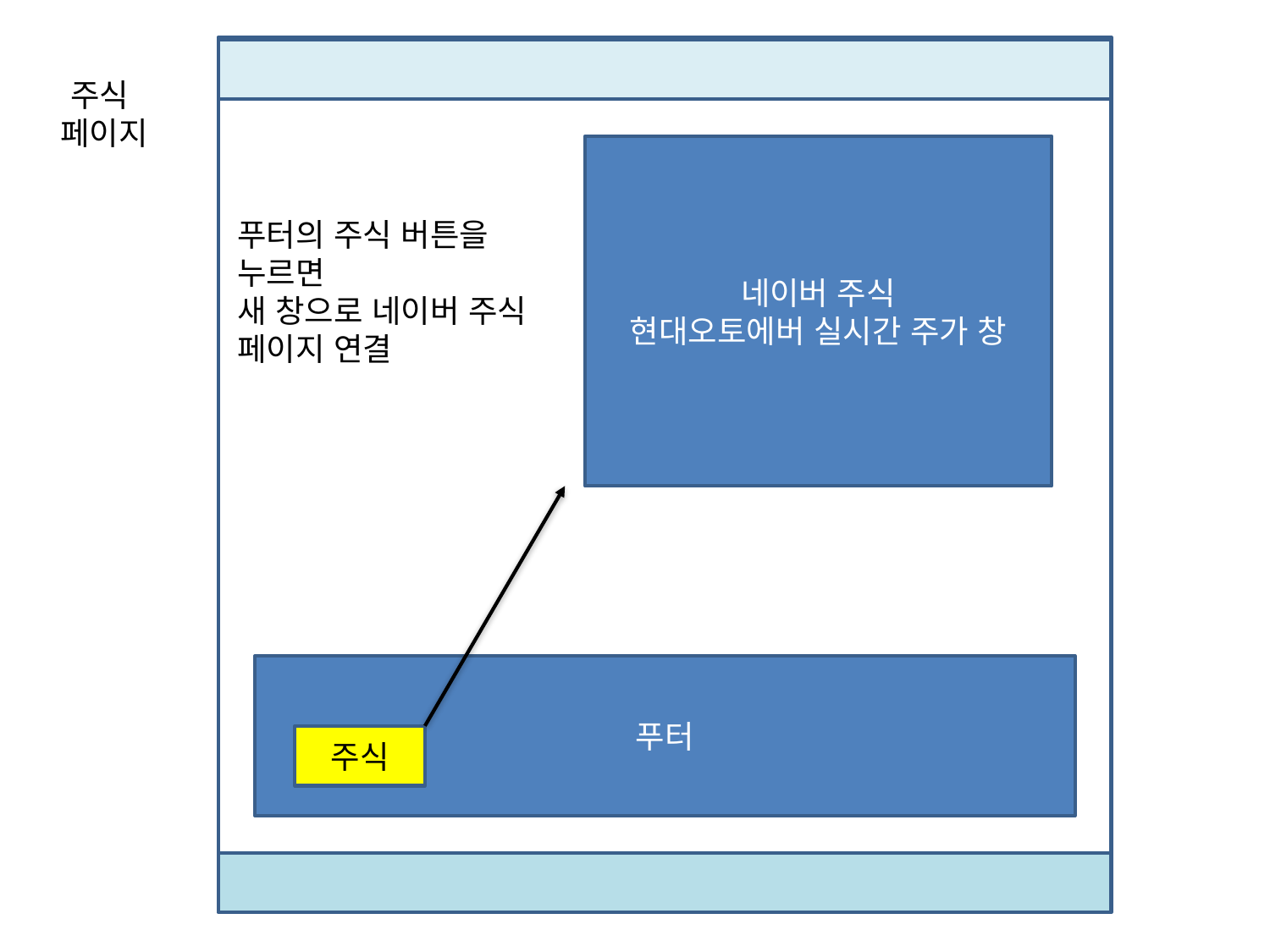

네이버

주식
페이지
네이버 주식
현대오토에버 실시간 주가 창
푸터의 주식 버튼을
누르면
새 창으로 네이버 주식 페이지 연결

푸터
주식